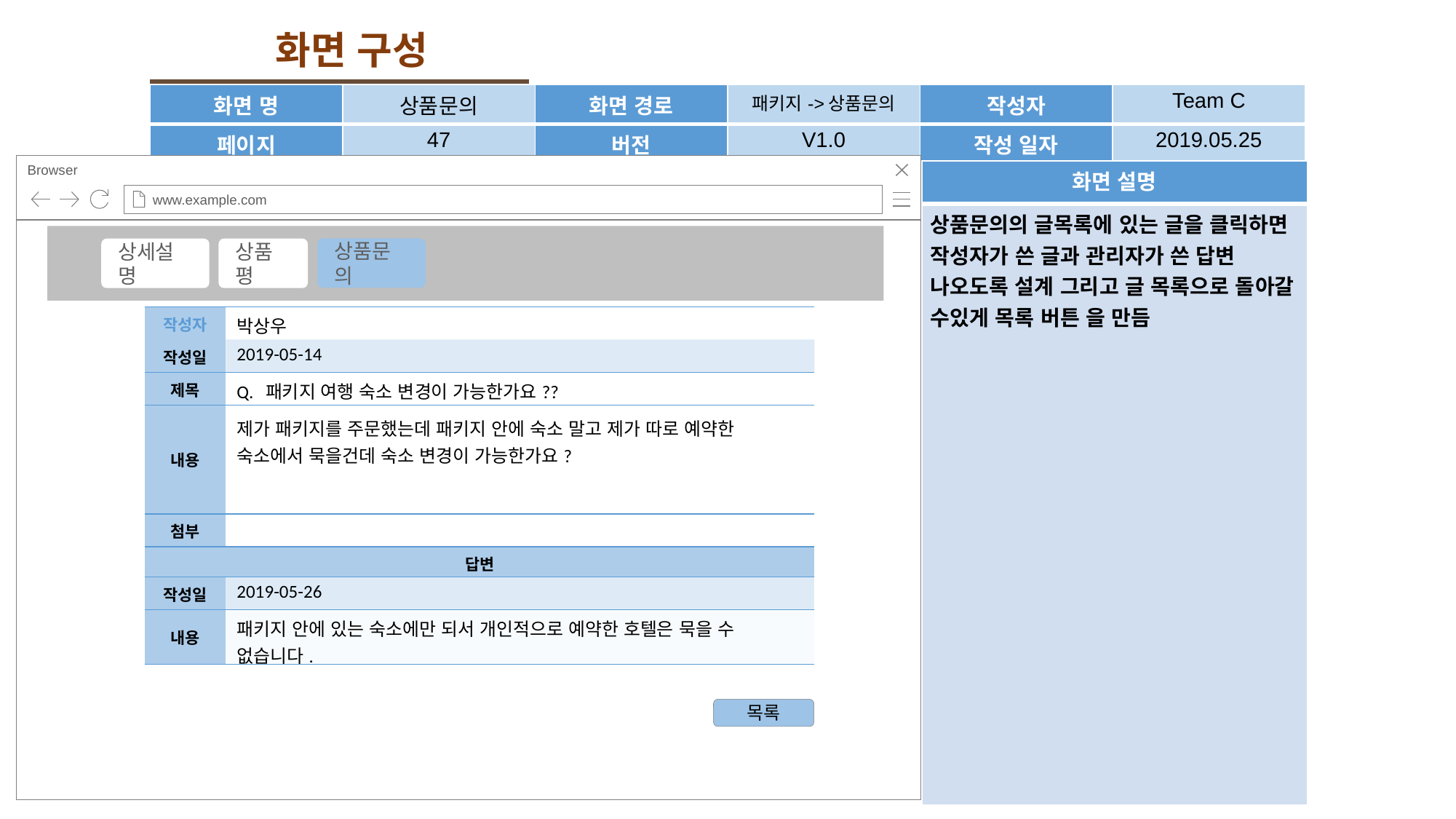

화면 구성
| 화면 명 | 상품문의 | 화면 경로 | 패키지->상품문의 | 작성자 | Team C |
| --- | --- | --- | --- | --- | --- |
| 페이지 | 47 | 버전 | V1.0 | 작성 일자 | 2019.05.25 |
Browser

www.example.com

| 화면 설명 |
| --- |
| 상품문의의 글목록에 있는 글을 클릭하면 작성자가 쓴 글과 관리자가 쓴 답변 나오도록 설계 그리고 글 목록으로 돌아갈 수있게 목록 버튼 을 만듬 |

상품문의
상세설명
상품평
| 작성자 | 박상우 |
| --- | --- |
| 작성일 | 2019-05-14 |
| 제목 | Q. 패키지 여행 숙소 변경이 가능한가요?? |
| 내용 | 제가 패키지를 주문했는데 패키지 안에 숙소 말고 제가 따로 예약한 숙소에서 묵을건데 숙소 변경이 가능한가요? |
| 첨부 |  |
| 답변 |  |
| 작성일 | 2019-05-26 |
| 내용 | 패키지 안에 있는 숙소에만 되서 개인적으로 예약한 호텔은 묵을 수 없습니다. |
목록